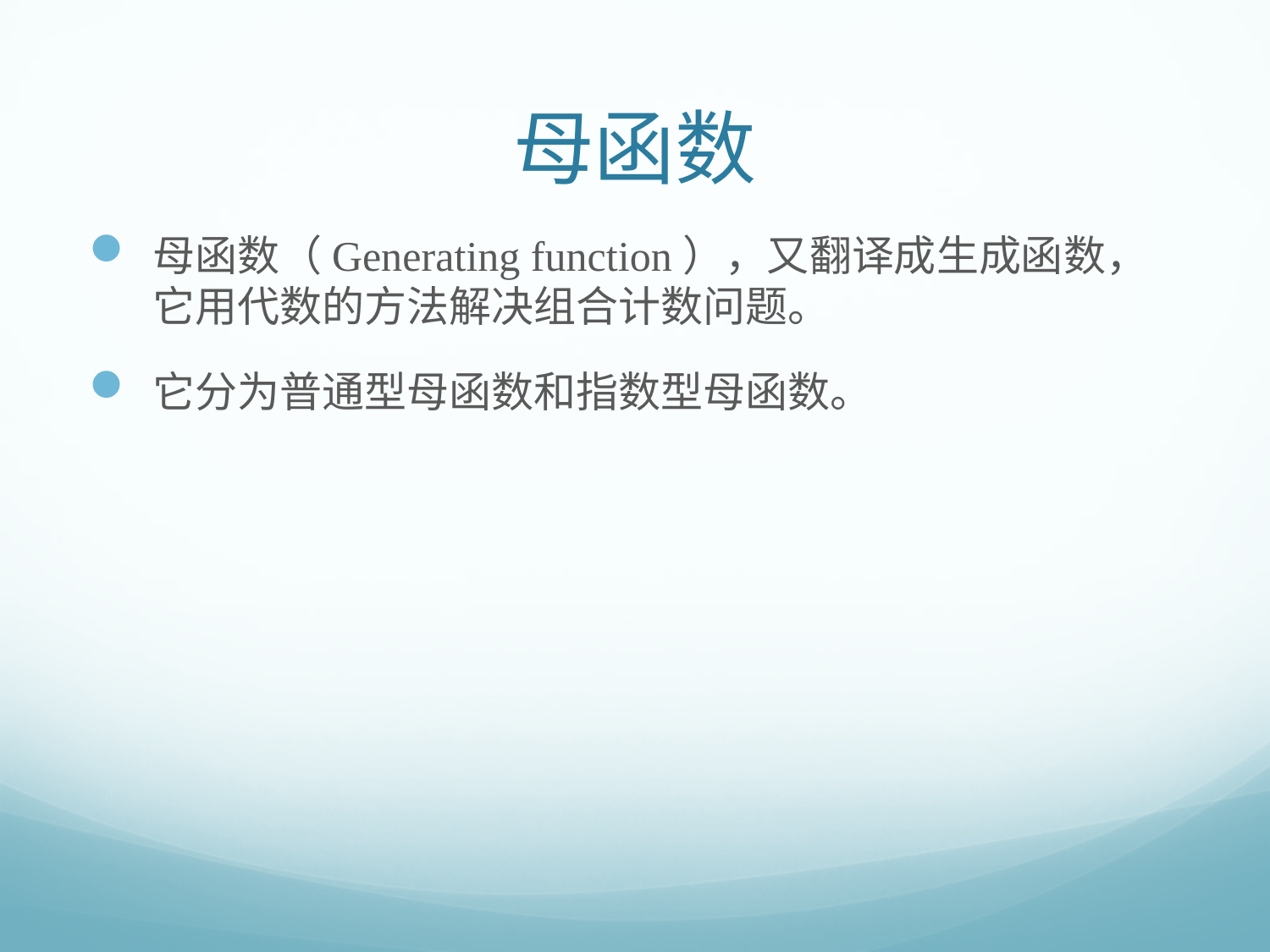

# 母函数
母函数（Generating function），又翻译成生成函数，它用代数的方法解决组合计数问题。
它分为普通型母函数和指数型母函数。